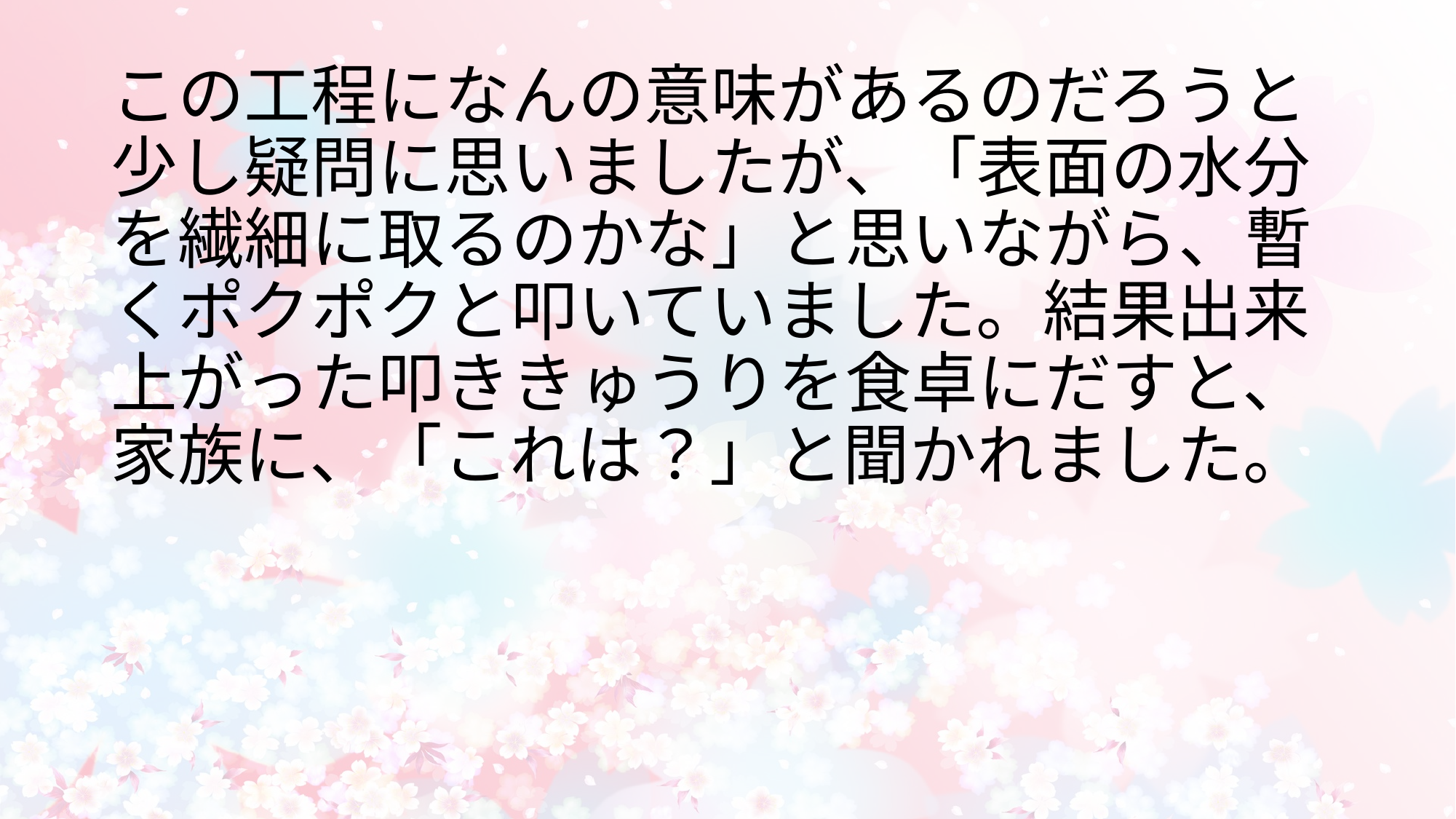

この工程になんの意味があるのだろうと少し疑問に思いましたが、「表面の水分を繊細に取るのかな」と思いながら、暫くポクポクと叩いていました。結果出来上がった叩ききゅうりを食卓にだすと、家族に、「これは？」と聞かれました。